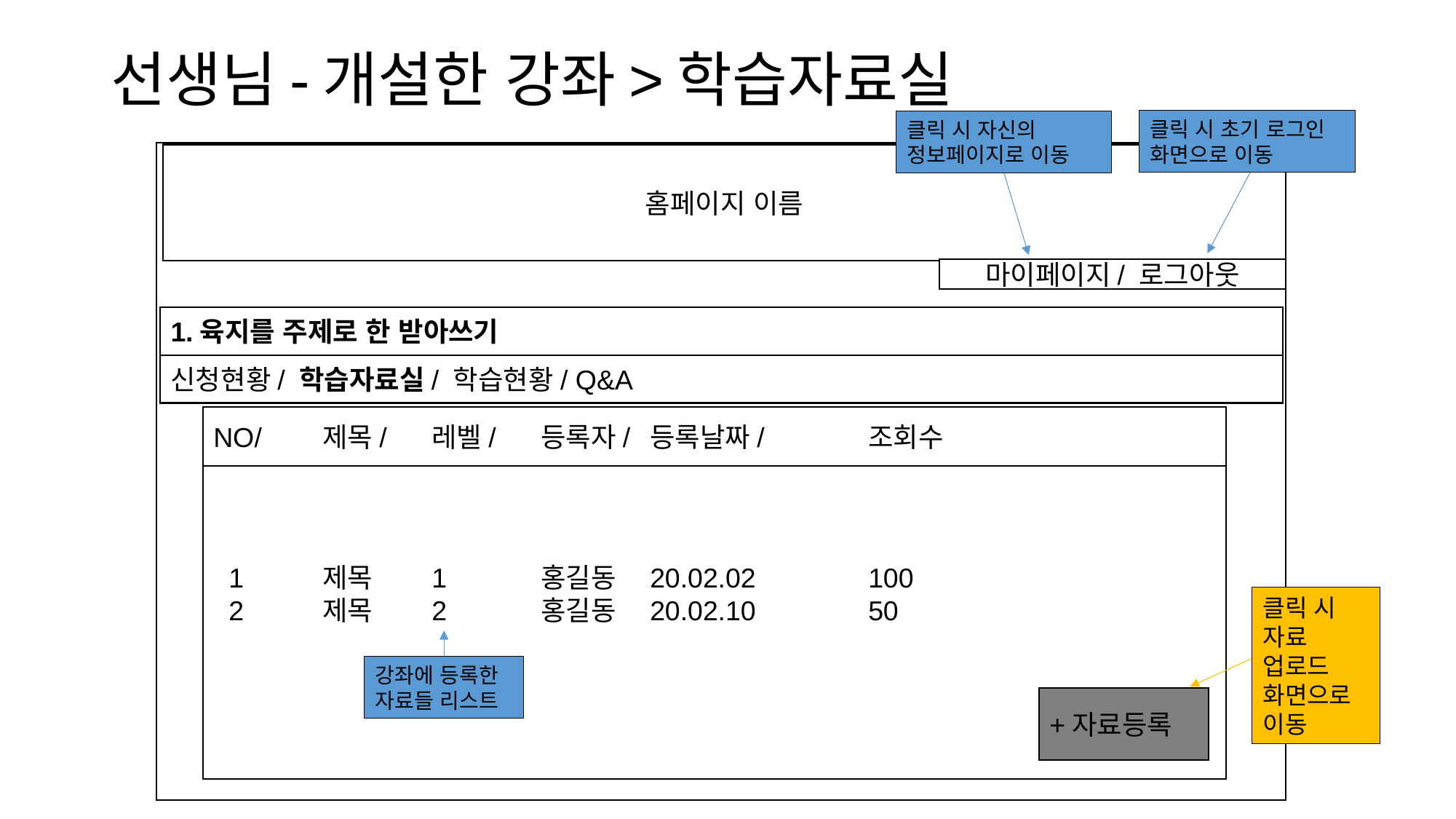

# 선생님-개설한 강좌>학습자료실
클릭 시 초기 로그인 화면으로 이동
클릭 시 자신의 정보페이지로 이동

홈페이지 이름
마이페이지/ 로그아웃
1.육지를 주제로 한 받아쓰기
신청현황/ 학습자료실/ 학습현황/ Q&A
  1	제목	1	홍길동	20.02.02		100
  2	제목	2	홍길동 	20.02.10		50
NO/	제목/	레벨/	등록자/	등록날짜/	조회수
클릭 시 자료 업로드 화면으로 이동
강좌에 등록한 자료들 리스트
+자료등록